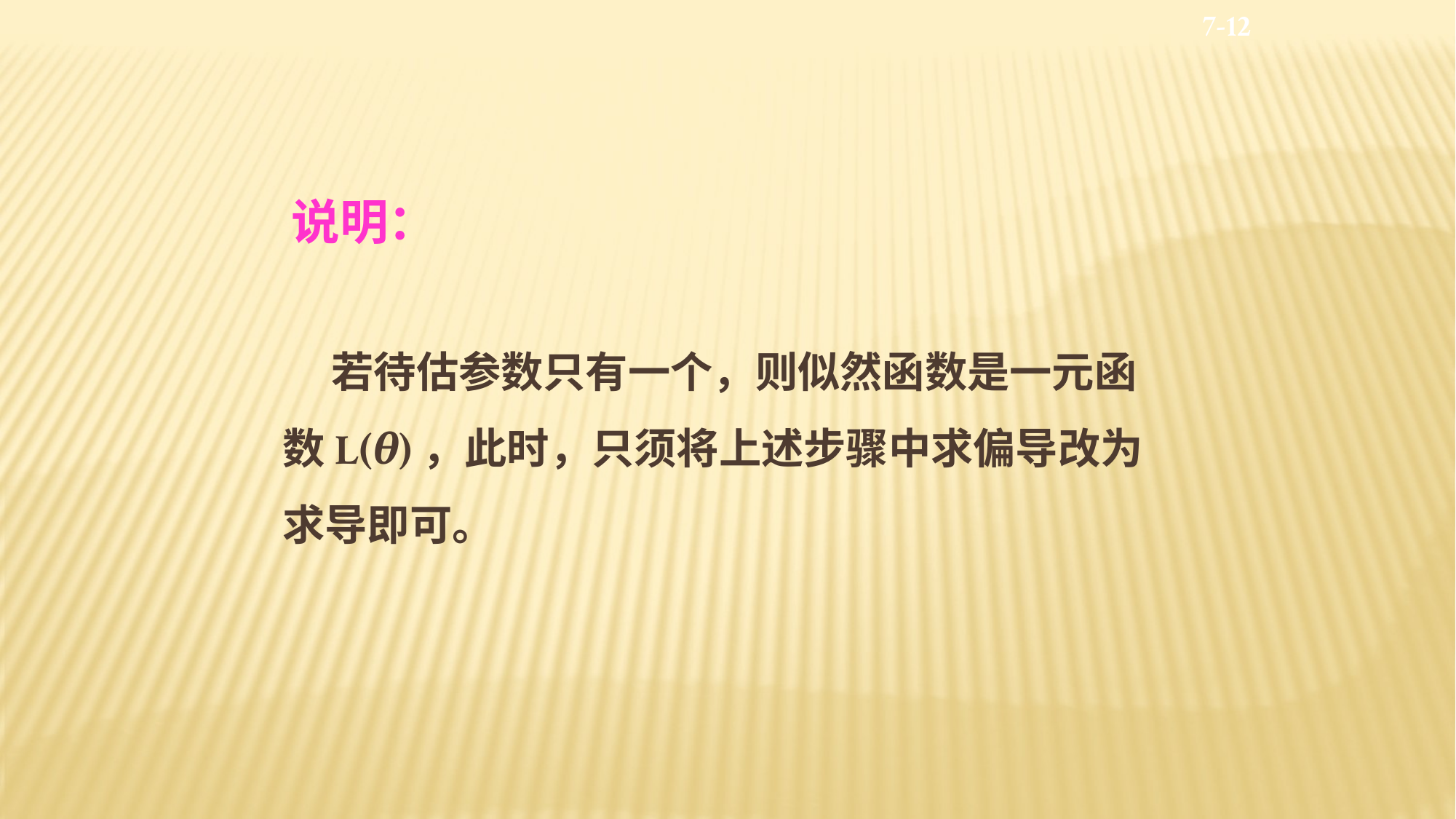

7-12
说明：
    若待估参数只有一个，则似然函数是一元函数L(θ)，此时，只须将上述步骤中求偏导改为求导即可。